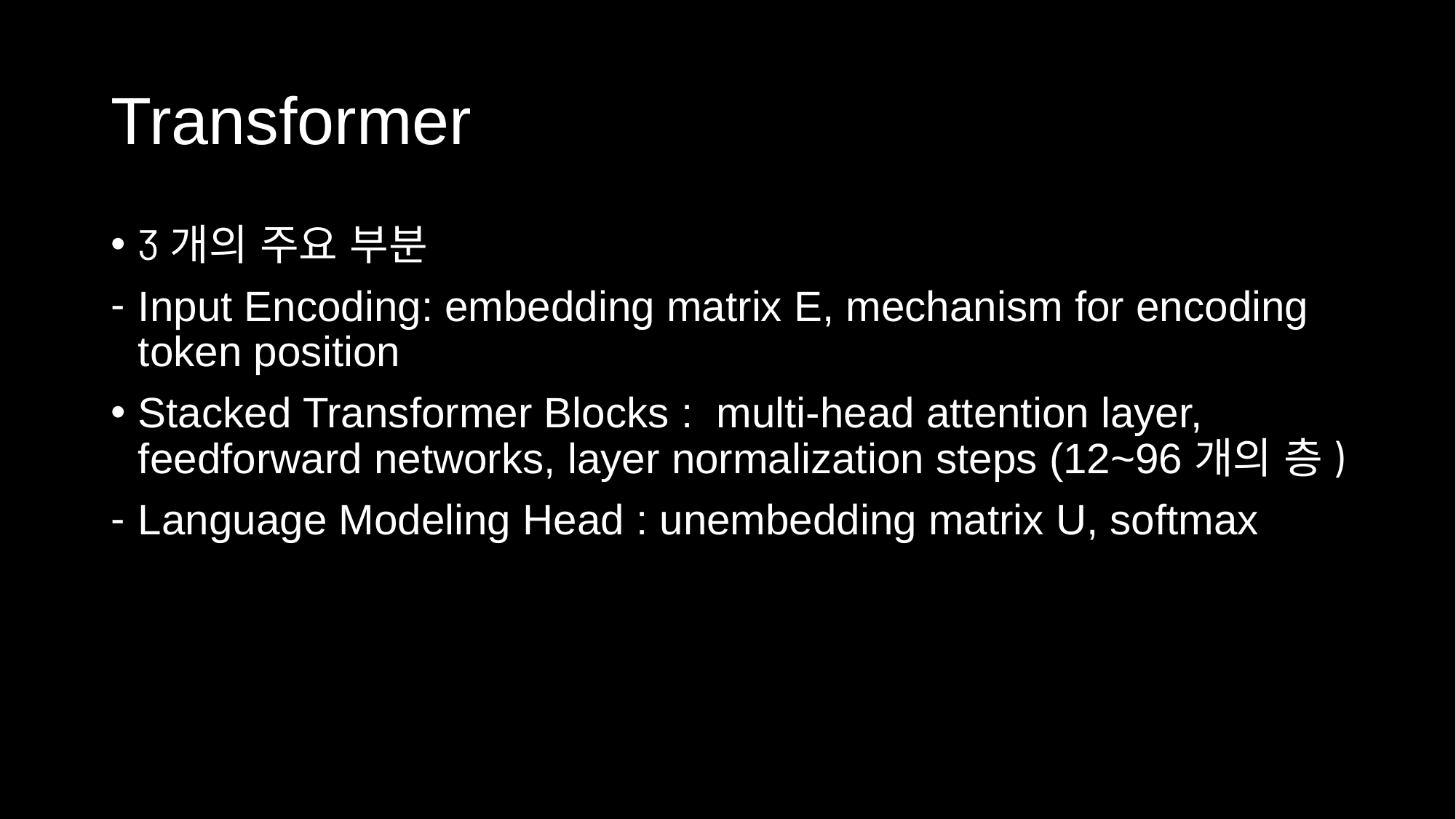

# Transformer
3개의 주요 부분
Input Encoding: embedding matrix E, mechanism for encoding token position
Stacked Transformer Blocks :  multi-head attention layer, feedforward networks, layer normalization steps (12~96개의 층)
Language Modeling Head : unembedding matrix U, softmax